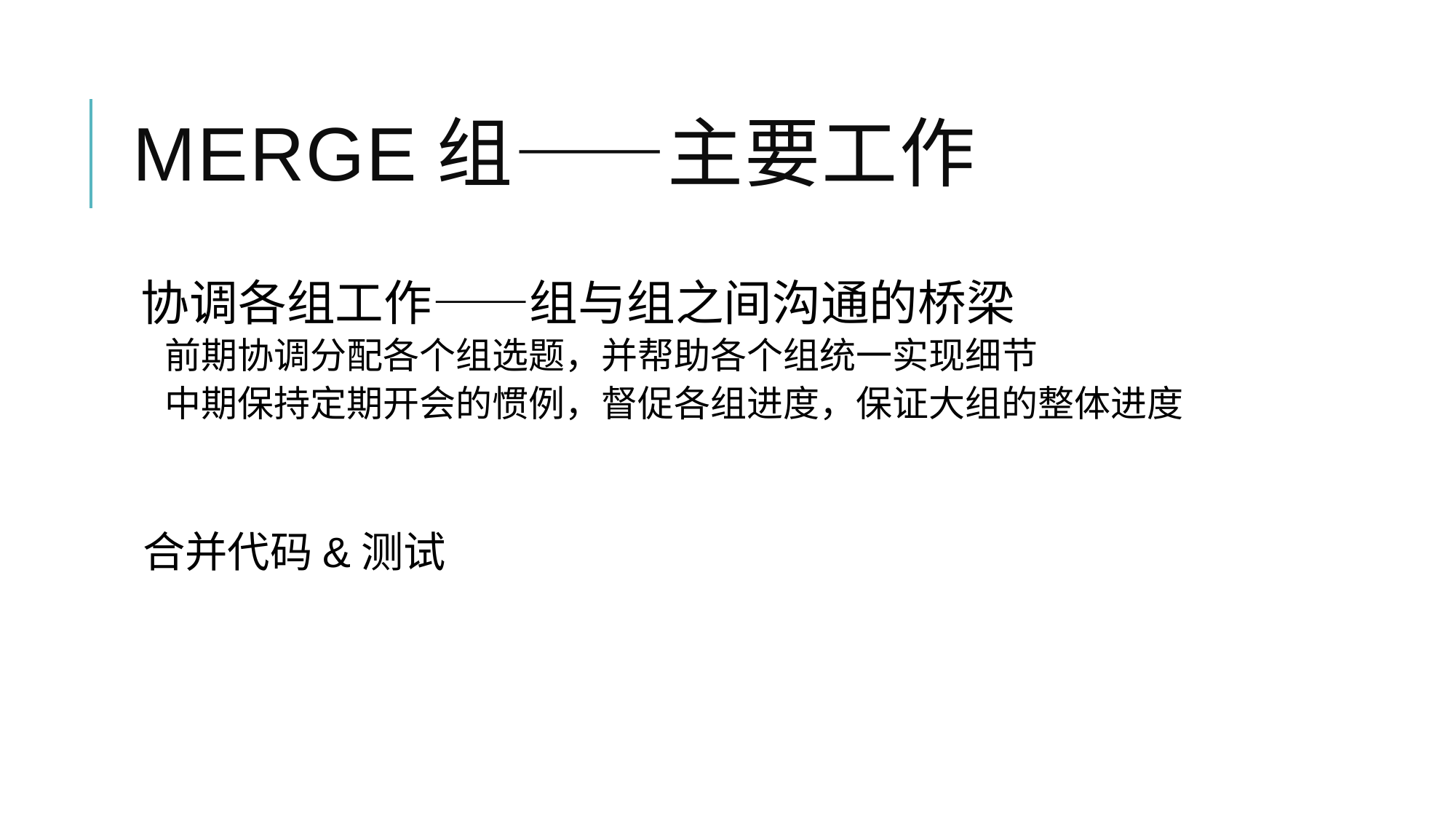

# Merge组——主要工作
协调各组工作——组与组之间沟通的桥梁
前期协调分配各个组选题，并帮助各个组统一实现细节
中期保持定期开会的惯例，督促各组进度，保证大组的整体进度

合并代码&测试